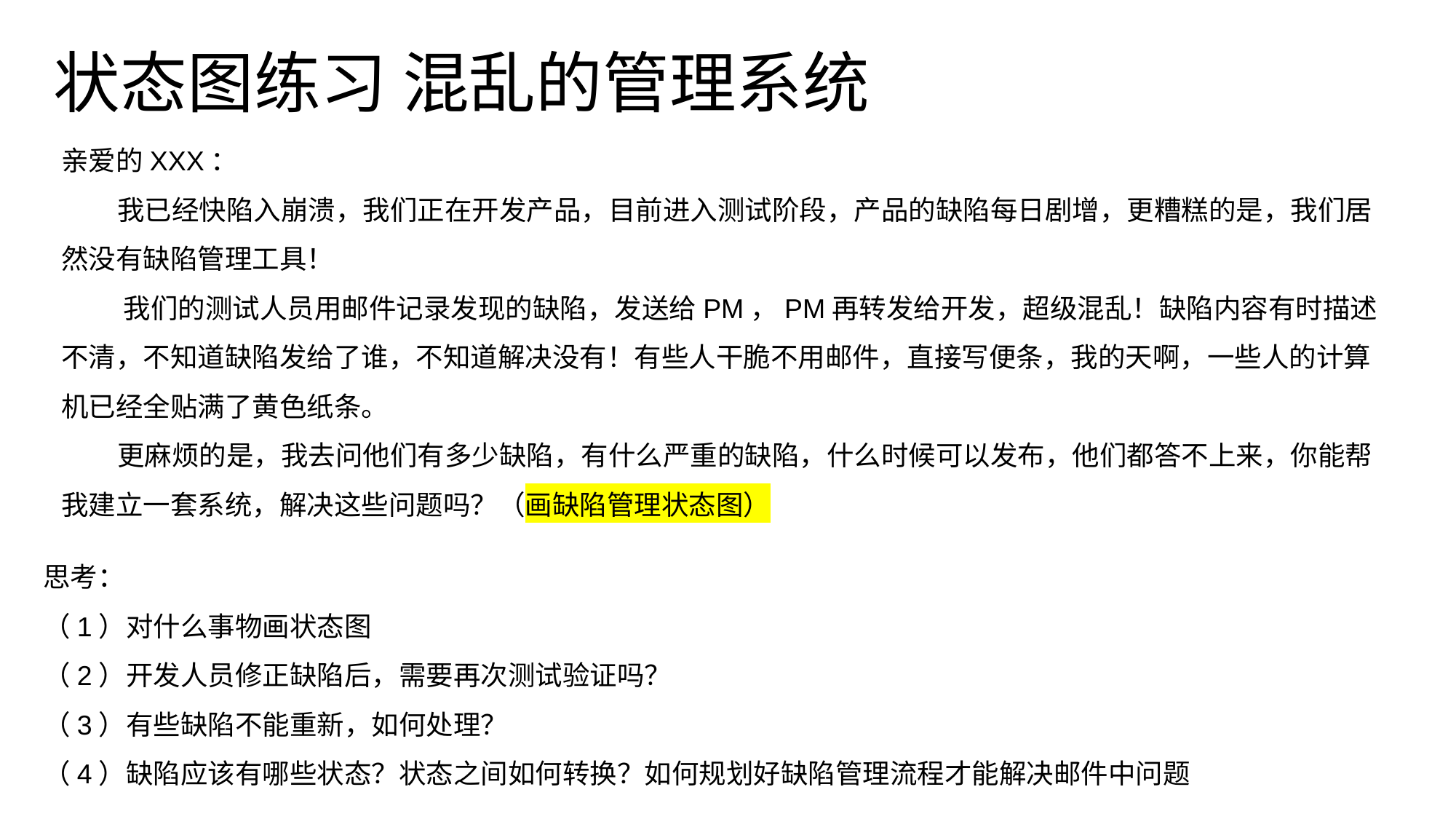

# 状态图练习 混乱的管理系统
亲爱的XXX：
        我已经快陷入崩溃，我们正在开发产品，目前进入测试阶段，产品的缺陷每日剧增，更糟糕的是，我们居然没有缺陷管理工具！
         我们的测试人员用邮件记录发现的缺陷，发送给PM，PM再转发给开发，超级混乱！缺陷内容有时描述不清，不知道缺陷发给了谁，不知道解决没有！有些人干脆不用邮件，直接写便条，我的天啊，一些人的计算机已经全贴满了黄色纸条。
        更麻烦的是，我去问他们有多少缺陷，有什么严重的缺陷，什么时候可以发布，他们都答不上来，你能帮我建立一套系统，解决这些问题吗？（画缺陷管理状态图）

思考：
（1）对什么事物画状态图
（2）开发人员修正缺陷后，需要再次测试验证吗？
（3）有些缺陷不能重新，如何处理？
（4）缺陷应该有哪些状态？状态之间如何转换？如何规划好缺陷管理流程才能解决邮件中问题